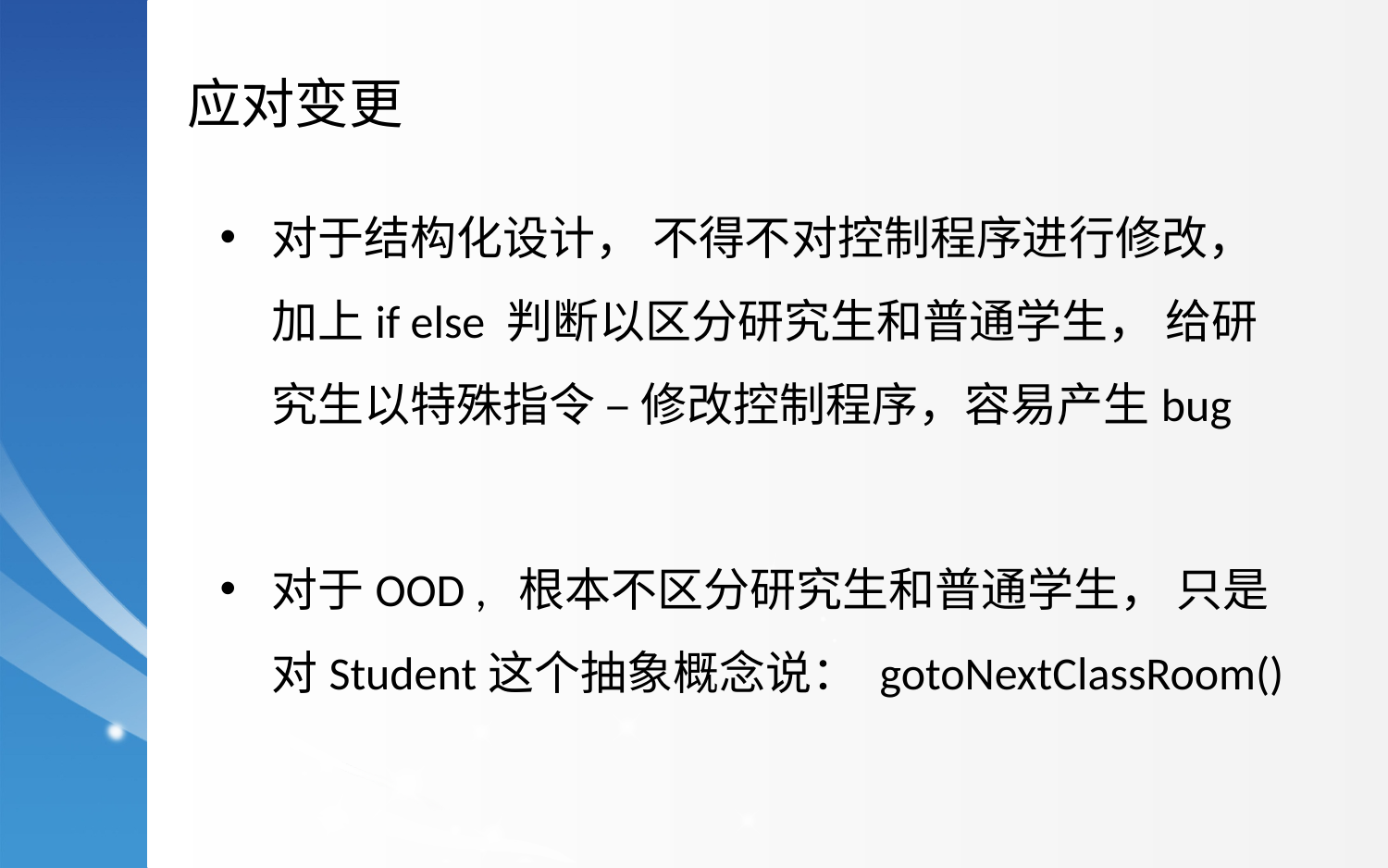

应对变更
对于结构化设计， 不得不对控制程序进行修改， 加上if else 判断以区分研究生和普通学生， 给研究生以特殊指令 – 修改控制程序，容易产生bug

对于OOD ,  根本不区分研究生和普通学生， 只是对Student这个抽象概念说： gotoNextClassRoom()